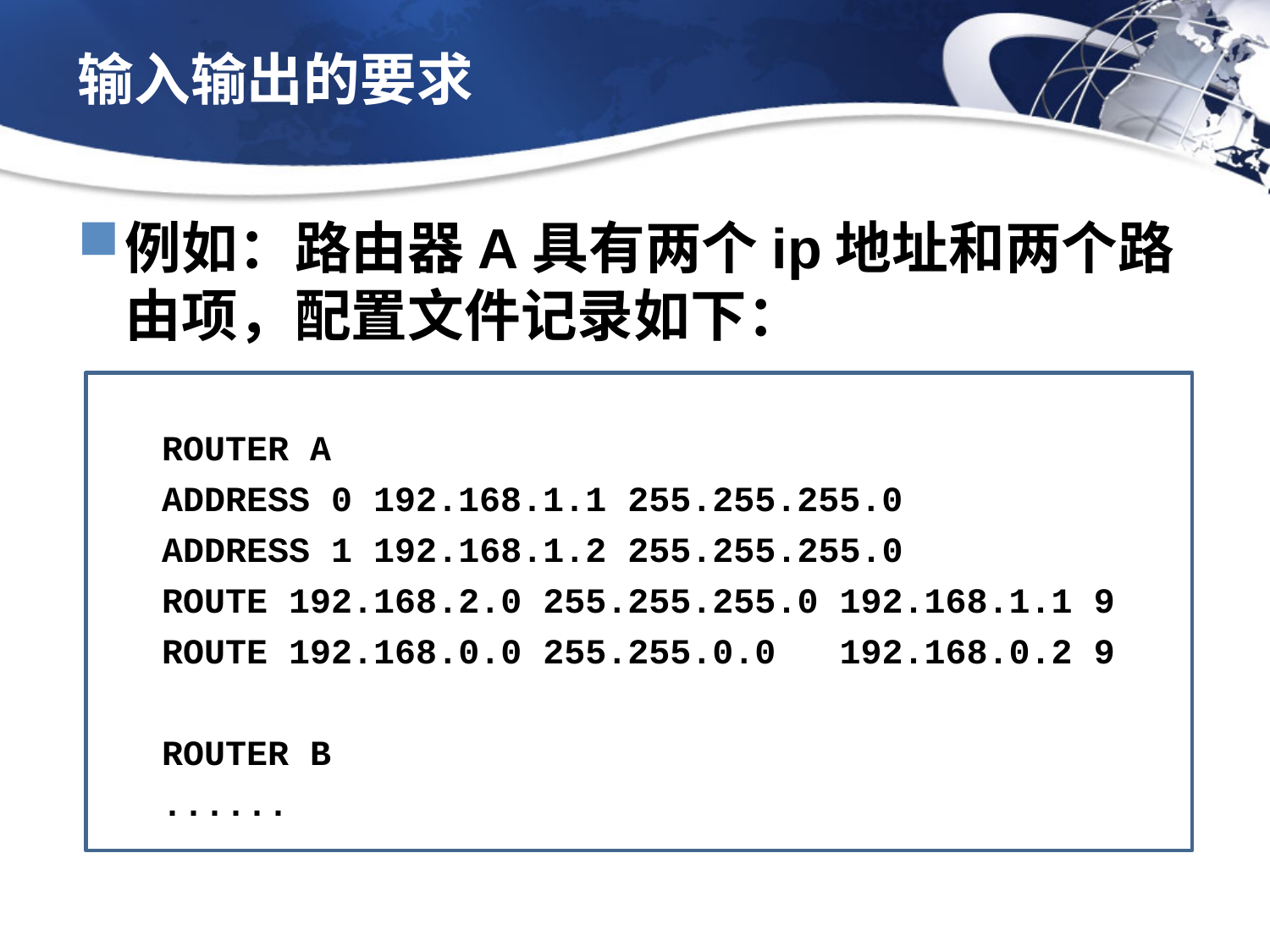

# 输入输出的要求
例如：路由器A具有两个ip地址和两个路由项，配置文件记录如下：

ROUTER A
ADDRESS 0 192.168.1.1 255.255.255.0
ADDRESS 1 192.168.1.2 255.255.255.0
ROUTE 192.168.2.0 255.255.255.0 192.168.1.1 9
ROUTE 192.168.0.0 255.255.0.0   192.168.0.2 9

ROUTER B
......